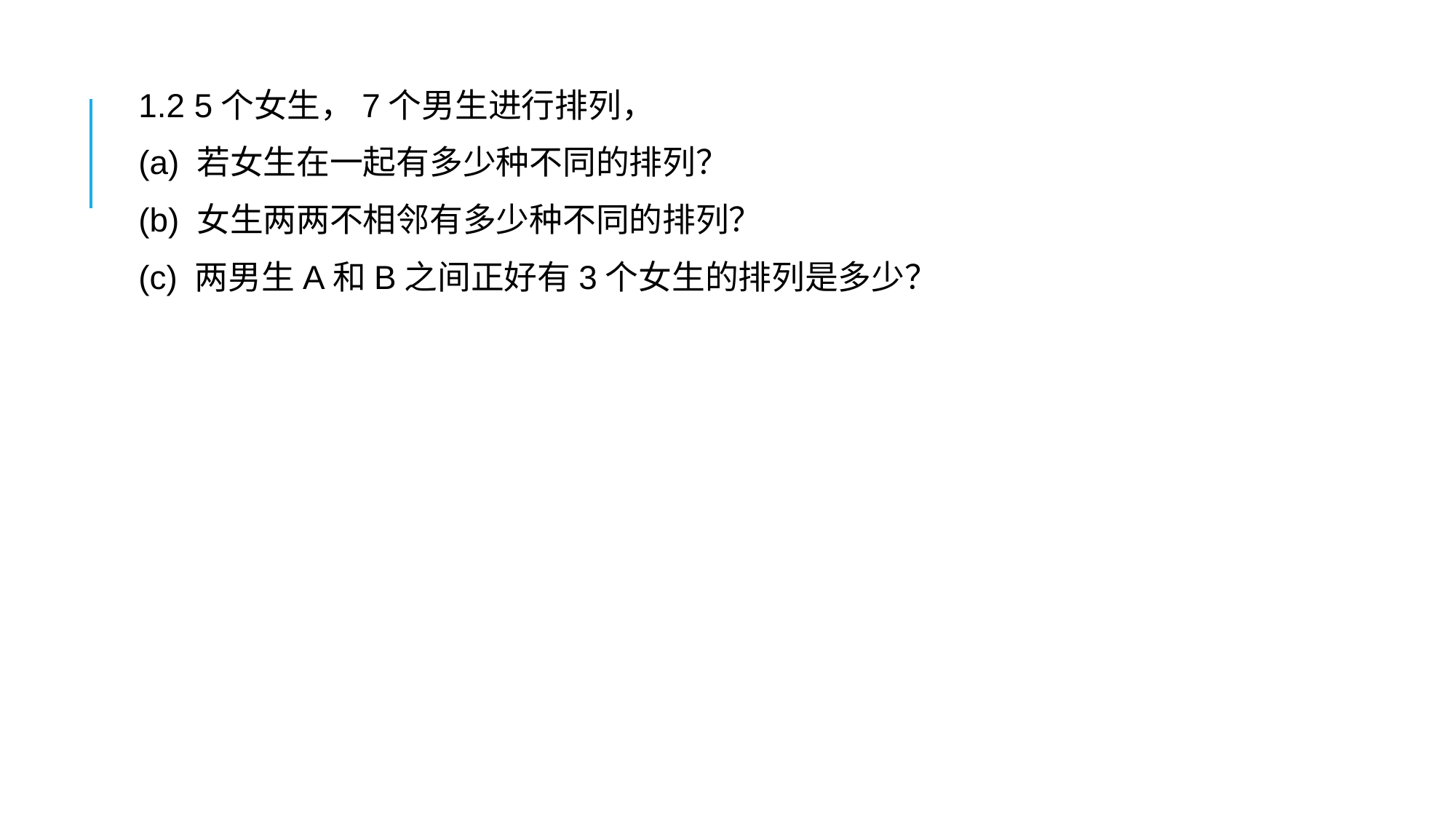

1.2 5个女生，7个男生进行排列，
(a) 若女生在一起有多少种不同的排列？
(b) 女生两两不相邻有多少种不同的排列？
(c) 两男生A和B之间正好有3个女生的排列是多少？